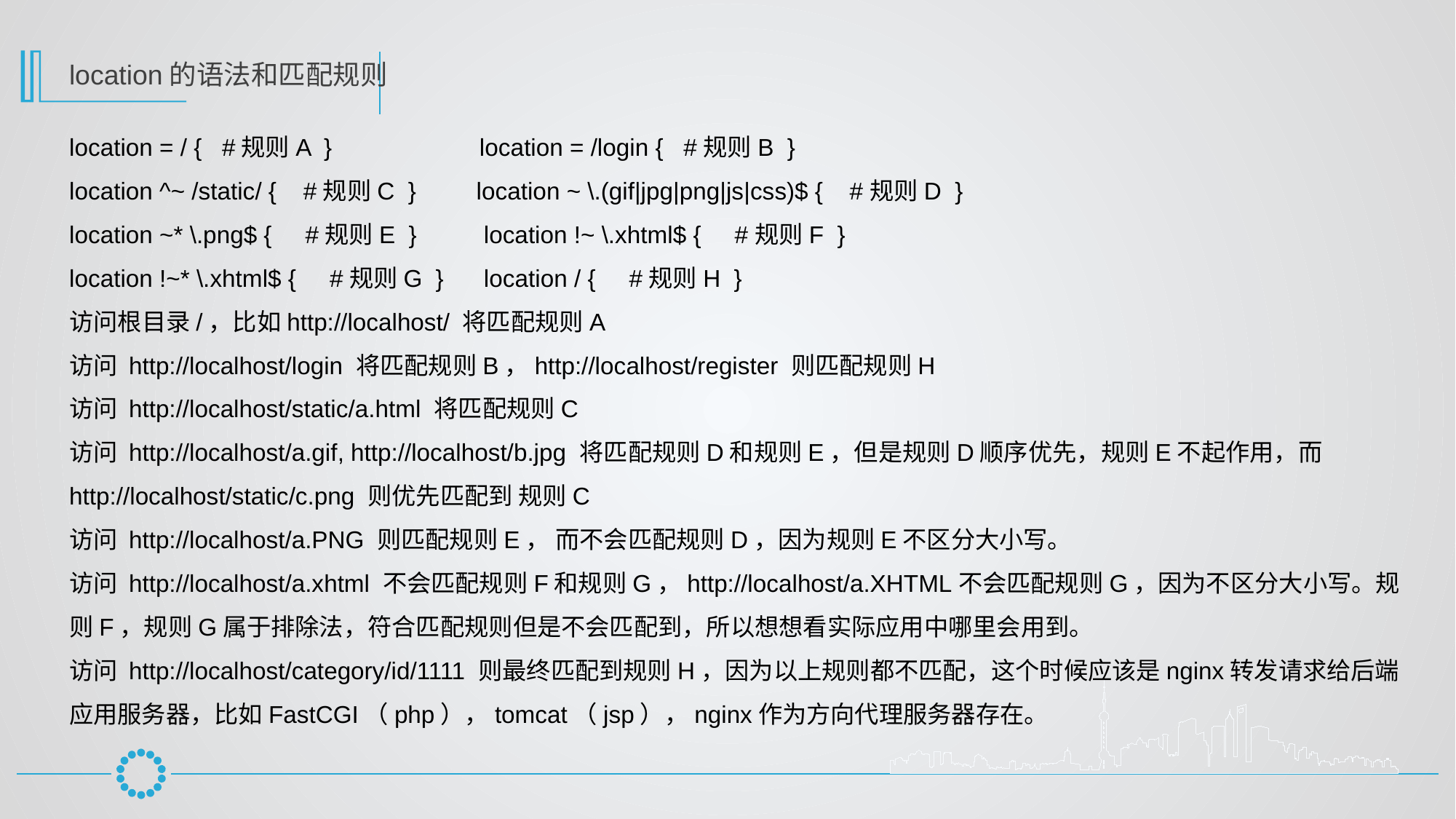

location的语法和匹配规则
location = / {   #规则A  }                      location = /login {   #规则B  }
location ^~ /static/ {    #规则C  }         location ~ \.(gif|jpg|png|js|css)$ {    #规则D  }
location ~* \.png$ {     #规则E  }          location !~ \.xhtml$ {     #规则F  }
location !~* \.xhtml$ {     #规则G  }      location / {     #规则H  }
访问根目录/，比如http://localhost/ 将匹配规则A
访问 http://localhost/login 将匹配规则B，http://localhost/register 则匹配规则H
访问 http://localhost/static/a.html 将匹配规则C
访问 http://localhost/a.gif, http://localhost/b.jpg 将匹配规则D和规则E，但是规则D顺序优先，规则E不起作用，而 http://localhost/static/c.png 则优先匹配到 规则C
访问 http://localhost/a.PNG 则匹配规则E， 而不会匹配规则D，因为规则E不区分大小写。
访问 http://localhost/a.xhtml 不会匹配规则F和规则G，http://localhost/a.XHTML不会匹配规则G，因为不区分大小写。规则F，规则G属于排除法，符合匹配规则但是不会匹配到，所以想想看实际应用中哪里会用到。
访问 http://localhost/category/id/1111 则最终匹配到规则H，因为以上规则都不匹配，这个时候应该是nginx转发请求给后端应用服务器，比如FastCGI（php），tomcat（jsp），nginx作为方向代理服务器存在。
13